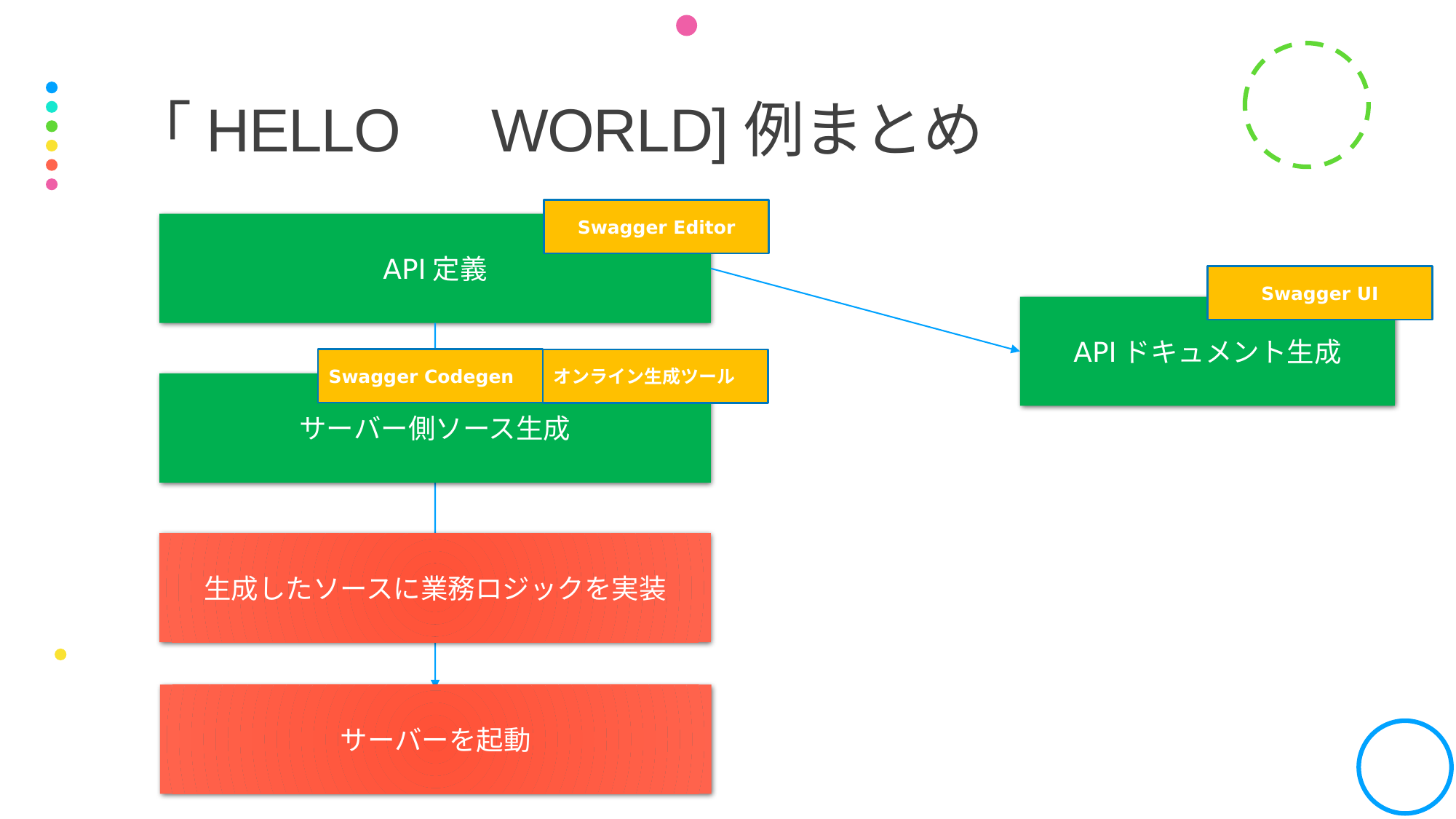

# 「Hello　World]例まとめ
Swagger Editor
API定義
Swagger UI
APIドキュメント生成
Swagger Codegen
オンライン生成ツール
サーバー側ソース生成
生成したソースに業務ロジックを実装
サーバーを起動